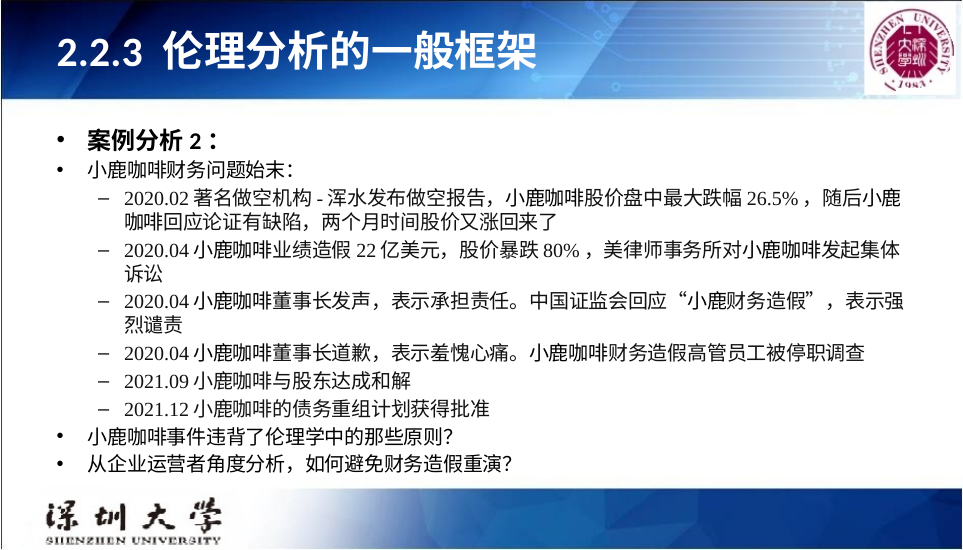

# 2.2.3 伦理分析的一般框架
案例分析2：
小鹿咖啡财务问题始末：
2020.02著名做空机构-浑水发布做空报告，小鹿咖啡股价盘中最大跌幅26.5%，随后小鹿咖啡回应论证有缺陷，两个月时间股价又涨回来了
2020.04小鹿咖啡业绩造假22亿美元，股价暴跌80%，美律师事务所对小鹿咖啡发起集体诉讼
2020.04小鹿咖啡董事长发声，表示承担责任。中国证监会回应“小鹿财务造假”，表示强烈谴责
2020.04小鹿咖啡董事长道歉，表示羞愧心痛。小鹿咖啡财务造假高管员工被停职调查
2021.09小鹿咖啡与股东达成和解
2021.12小鹿咖啡的债务重组计划获得批准
小鹿咖啡事件违背了伦理学中的那些原则？
从企业运营者角度分析，如何避免财务造假重演？

30